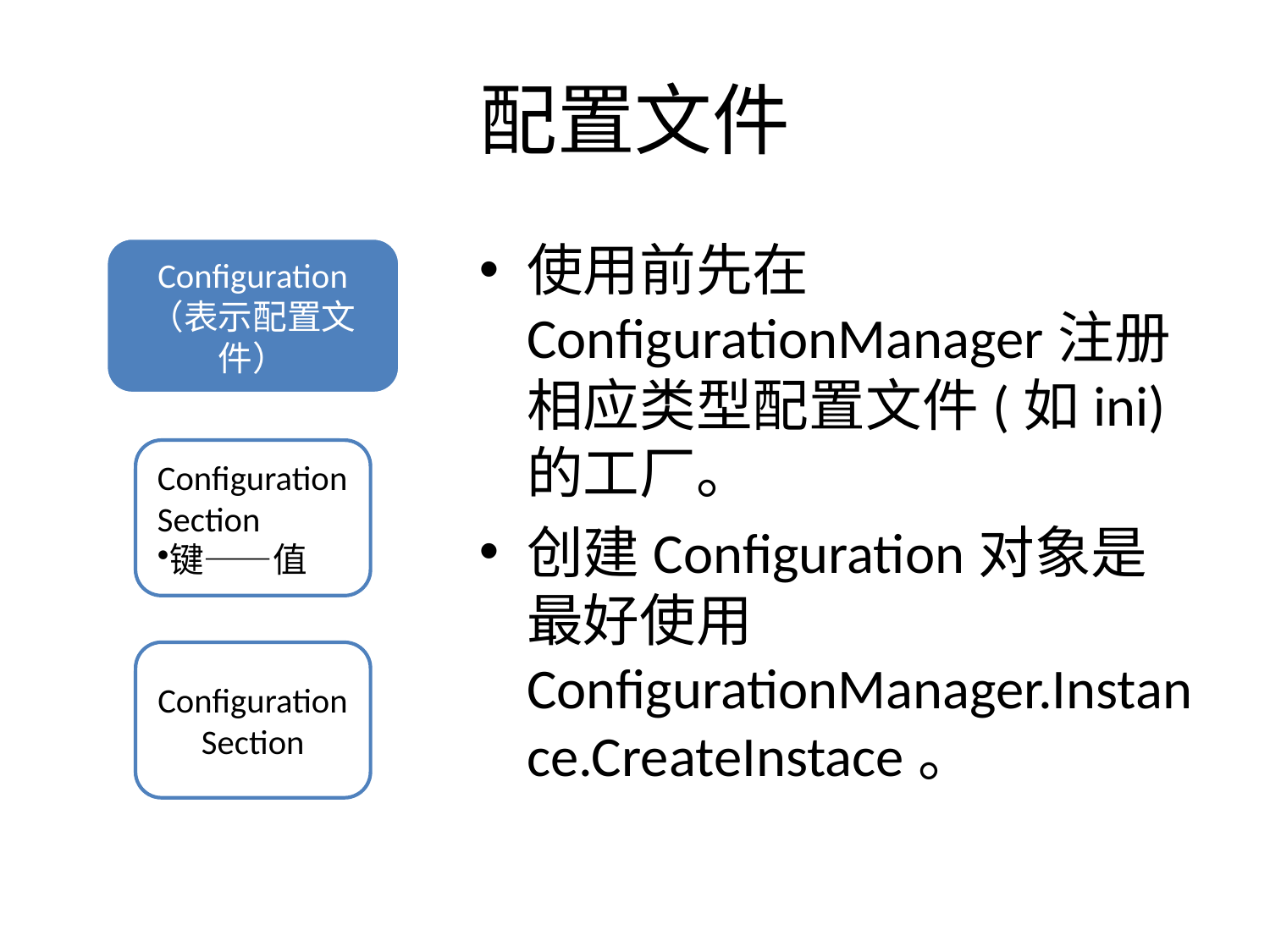

# 配置文件
使用前先在ConfigurationManager注册相应类型配置文件(如ini)的工厂。
创建Configuration对象是最好使用ConfigurationManager.Instance.CreateInstace。
Configuration
（表示配置文件）
Configuration
Section
Configuration
Section
键——值